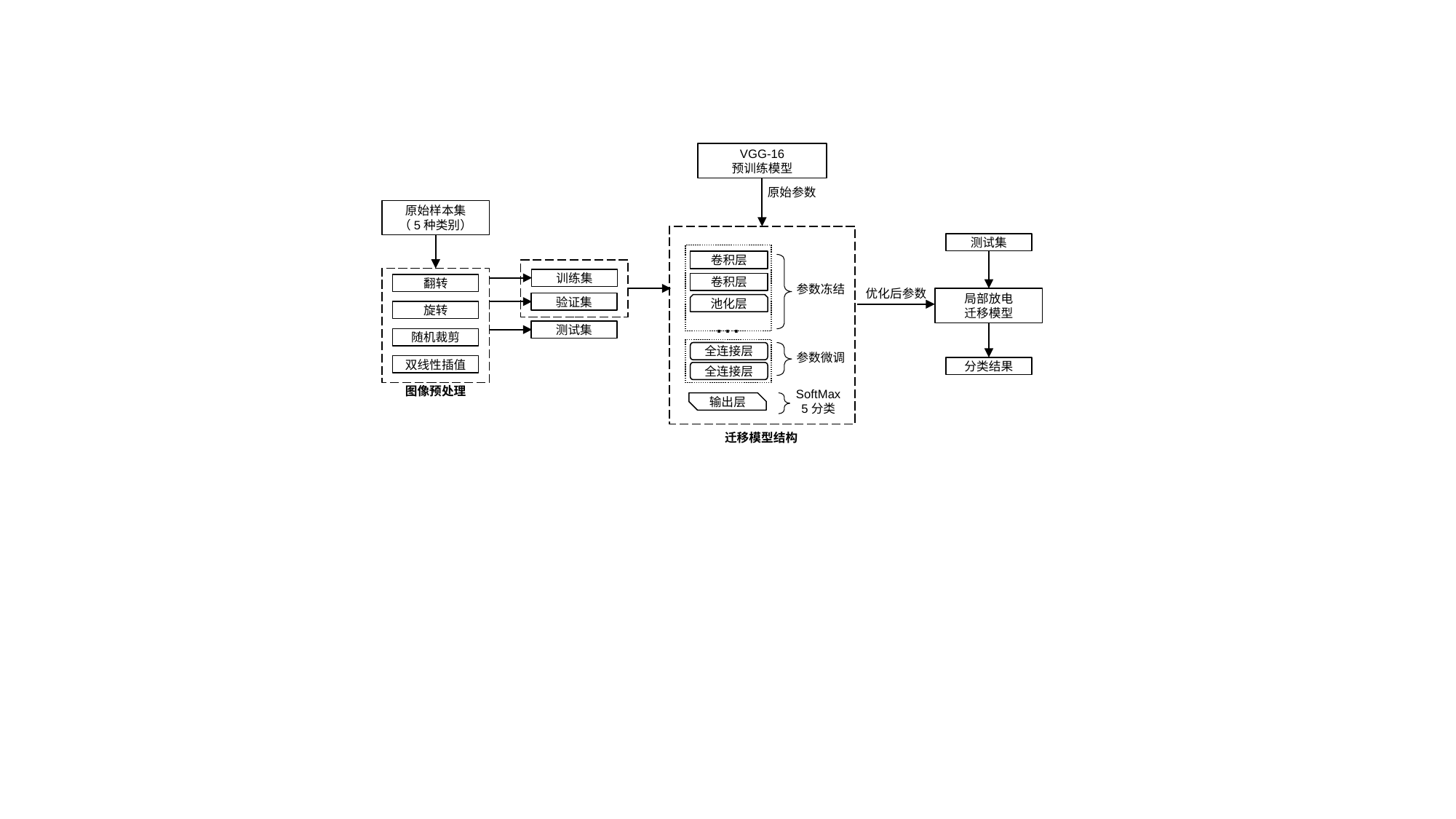

VGG-16
预训练模型
原始参数
原始样本集
（5种类别）

测试集

卷积层
卷积层
池化层
…

训练集
翻转
参数冻结
优化后参数
局部放电
迁移模型
验证集
旋转
测试集
随机裁剪

全连接层

参数微调
双线性插值
分类结果
全连接层
图像预处理
SoftMax 5分类

输出层
迁移模型结构